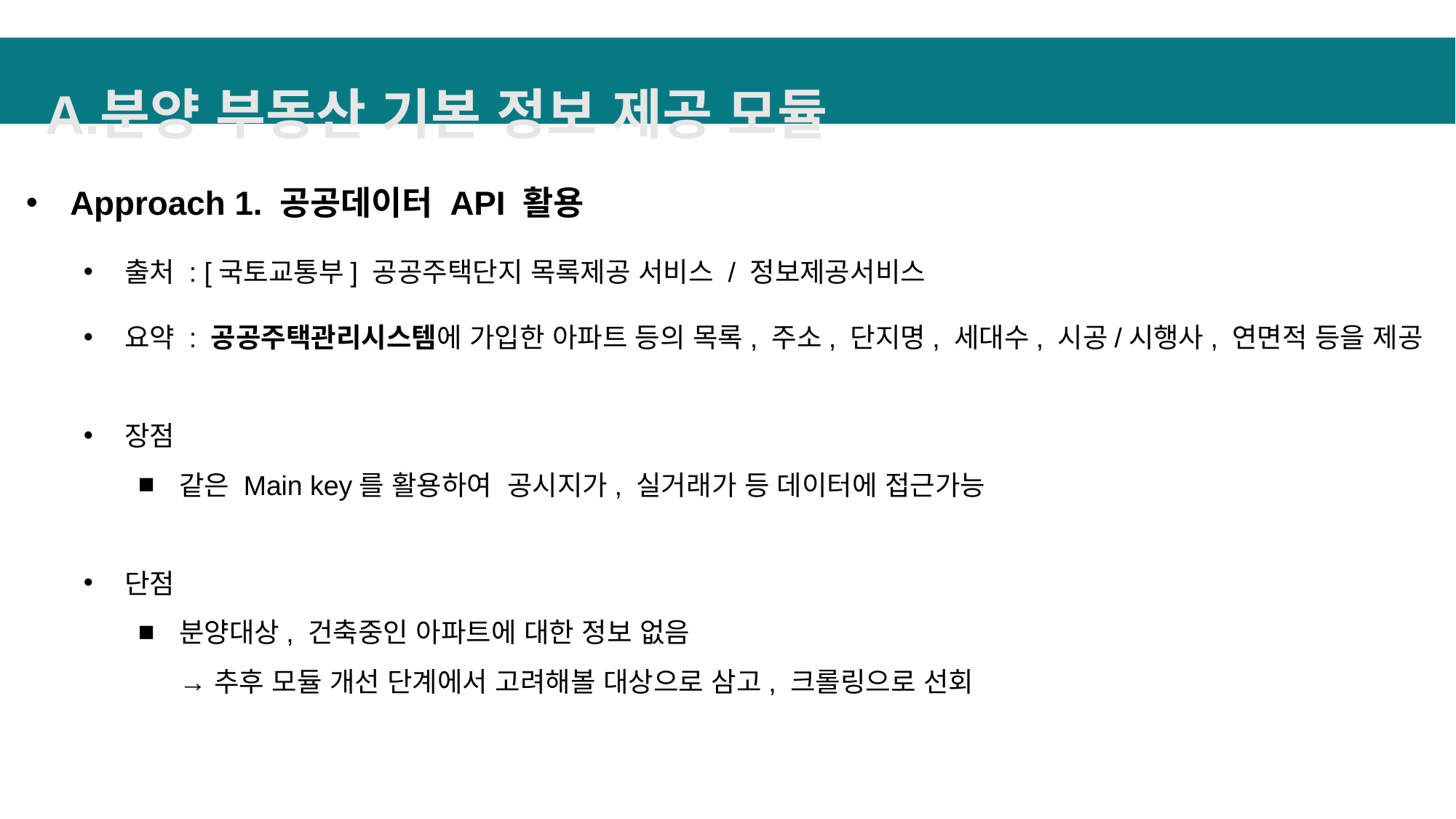

분양 부동산 기본 정보 제공 모듈
Approach 1. 공공데이터 API 활용
출처 : [국토교통부] 공공주택단지 목록제공 서비스 / 정보제공서비스
요약 : 공공주택관리시스템에 가입한 아파트 등의 목록, 주소, 단지명, 세대수, 시공/시행사, 연면적 등을 제공

장점
같은 Main key를 활용하여  공시지가, 실거래가 등 데이터에 접근가능

단점
분양대상, 건축중인 아파트에 대한 정보 없음
→ 추후 모듈 개선 단계에서 고려해볼 대상으로 삼고, 크롤링으로 선회